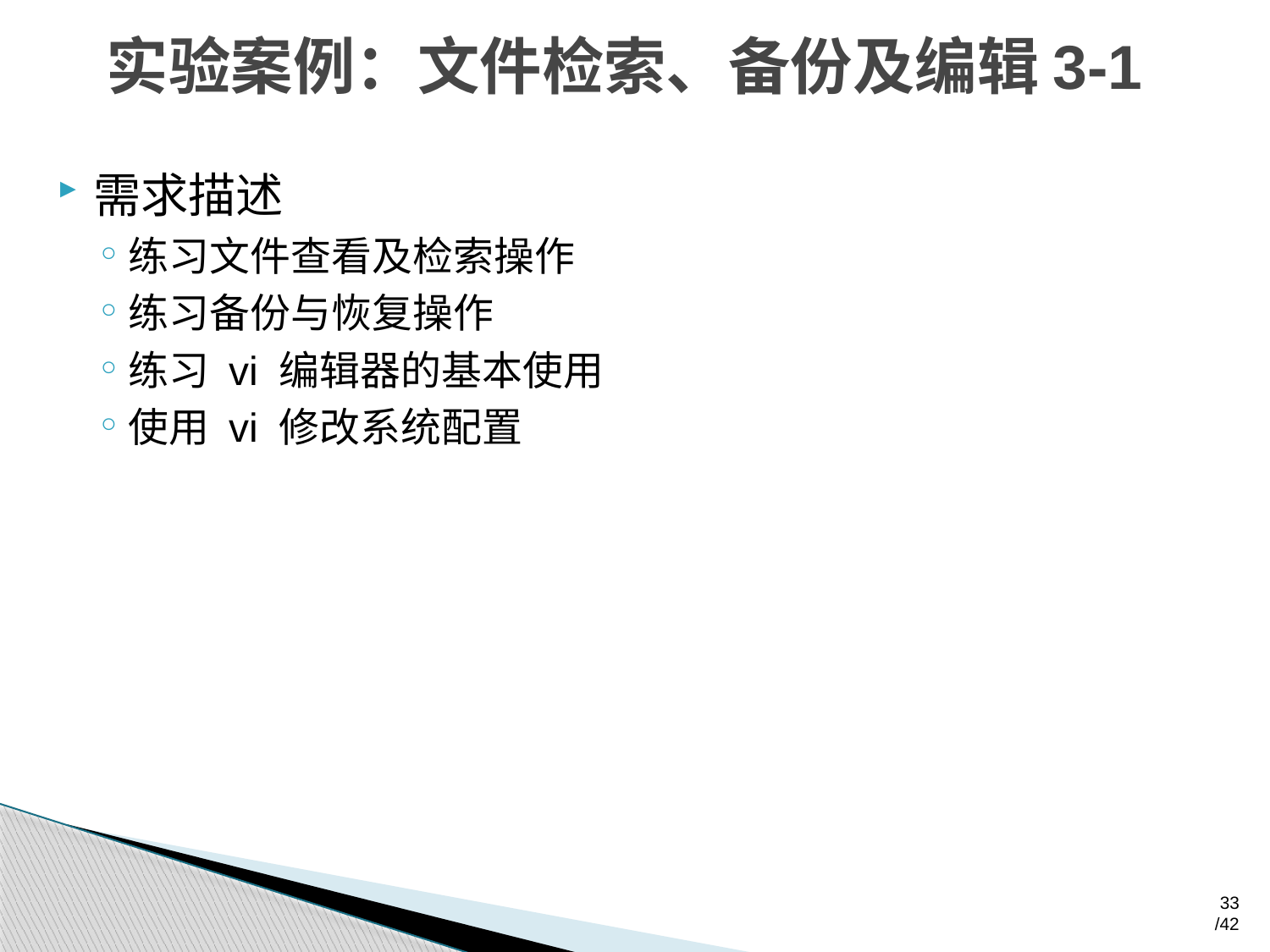

# 实验案例：文件检索、备份及编辑3-1
需求描述
练习文件查看及检索操作
练习备份与恢复操作
练习 vi 编辑器的基本使用
使用 vi 修改系统配置

33/42